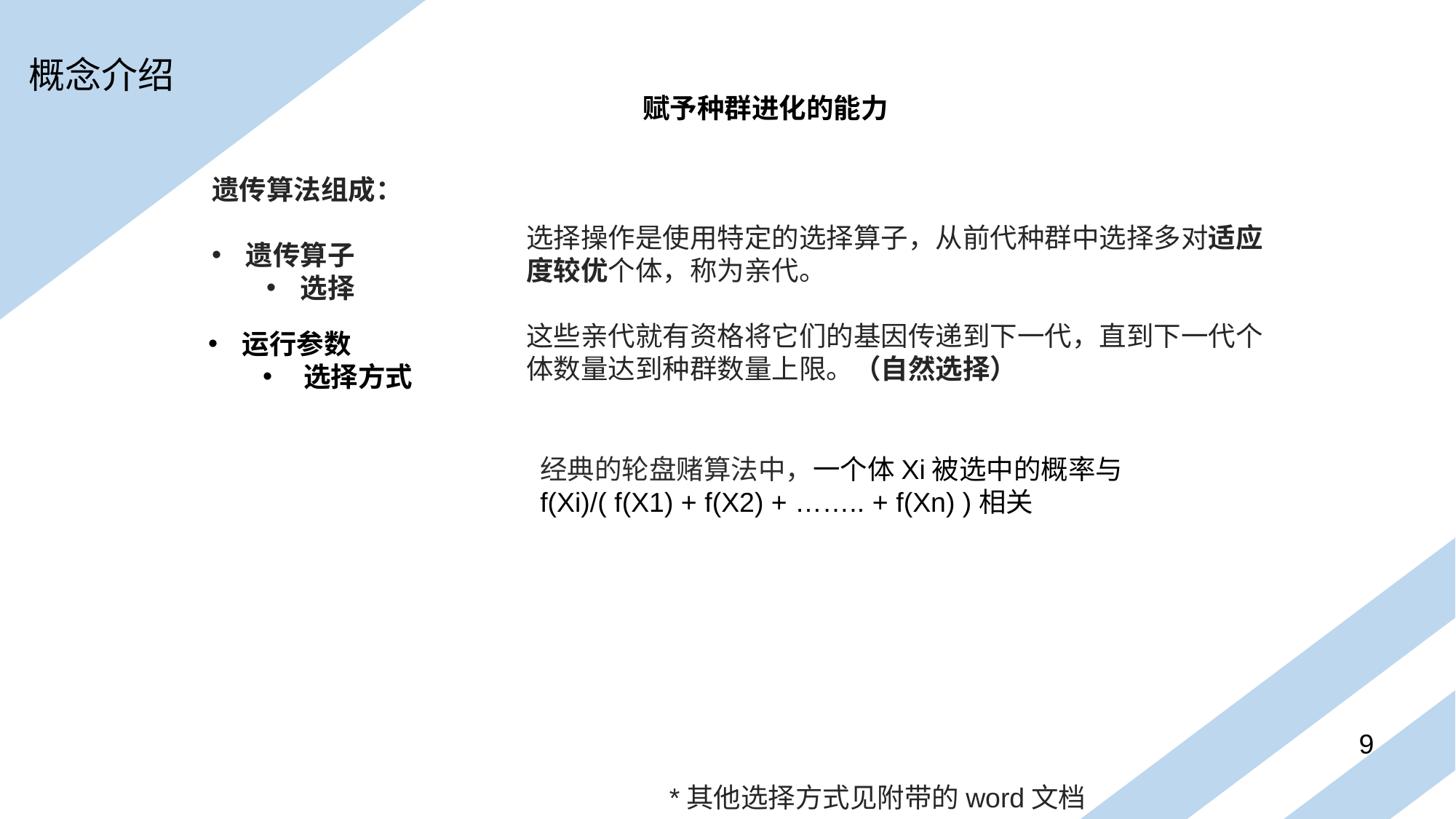

概念介绍
赋予种群进化的能力
遗传算法组成：

遗传算子
选择

选择操作是使用特定的选择算子，从前代种群中选择多对适应度较优个体，称为亲代。

这些亲代就有资格将它们的基因传递到下一代，直到下一代个体数量达到种群数量上限。（自然选择）
运行参数
选择方式
经典的轮盘赌算法中，一个体Xi被选中的概率与f(Xi)/( f(X1) + f(X2) + …….. + f(Xn) )相关

9

*其他选择方式见附带的word文档